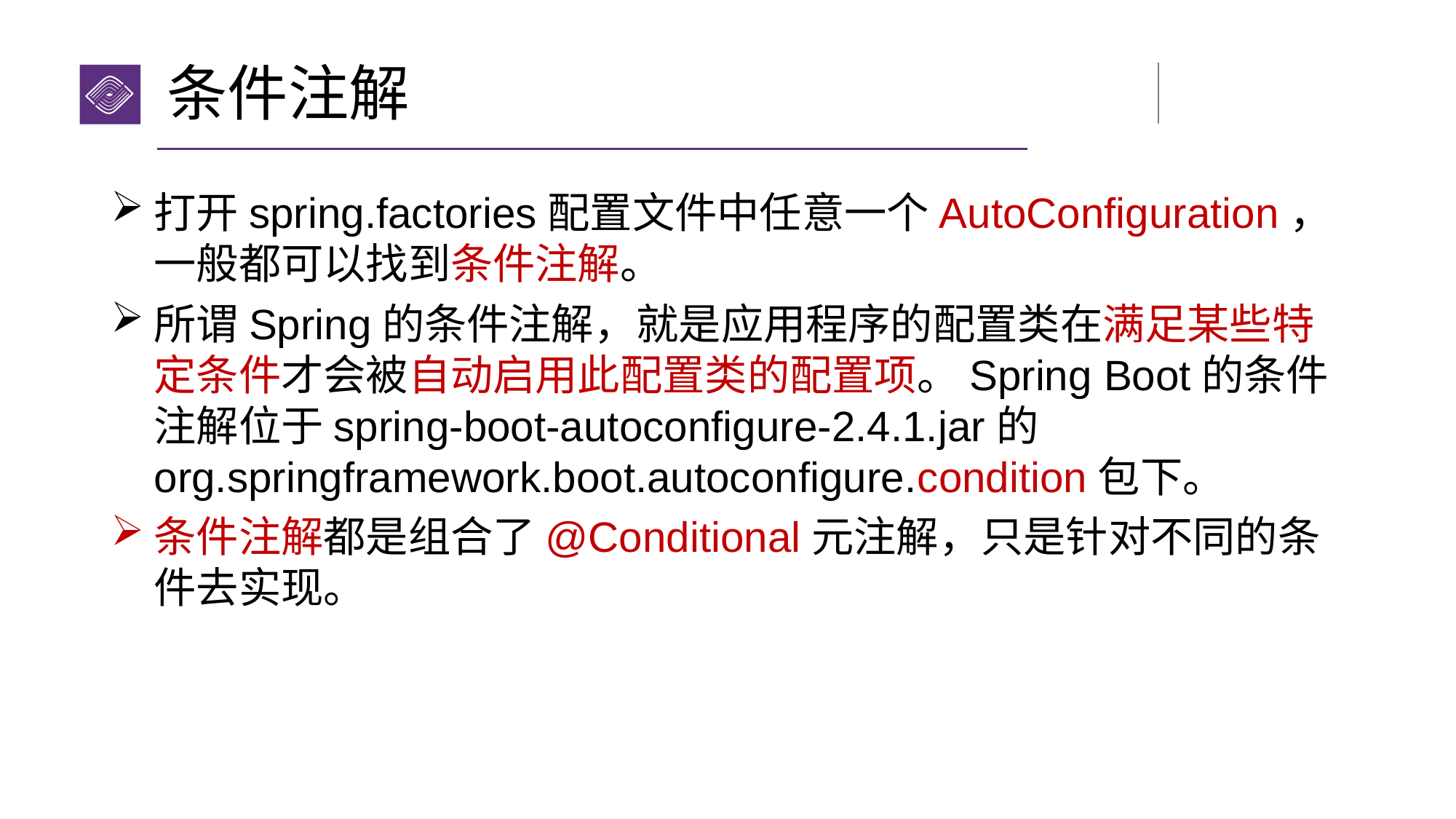

# 条件注解
打开spring.factories配置文件中任意一个AutoConfiguration，一般都可以找到条件注解。
所谓Spring的条件注解，就是应用程序的配置类在满足某些特定条件才会被自动启用此配置类的配置项。Spring Boot的条件注解位于spring-boot-autoconfigure-2.4.1.jar的org.springframework.boot.autoconfigure.condition包下。
条件注解都是组合了@Conditional元注解，只是针对不同的条件去实现。
42